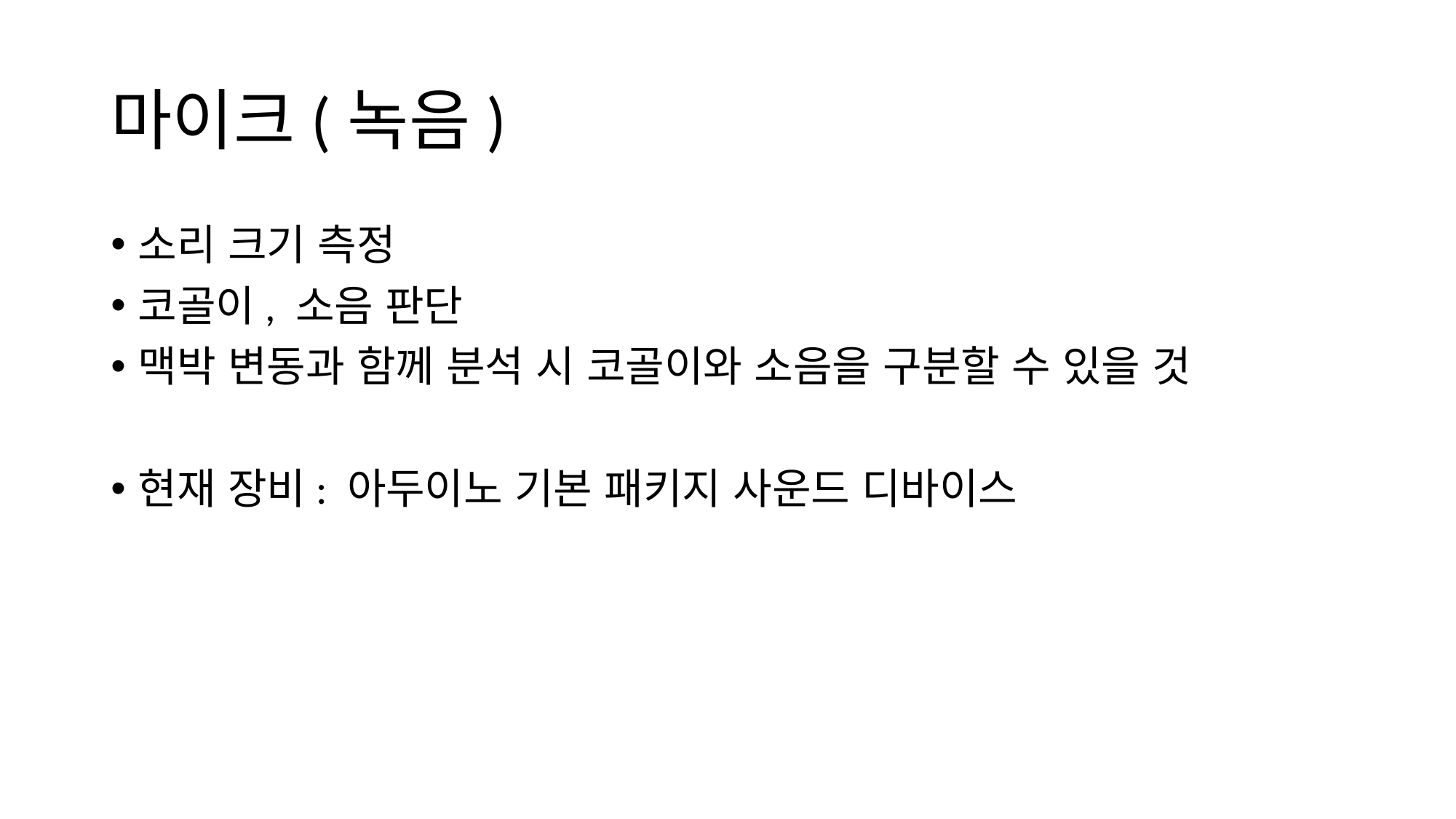

# 마이크(녹음)
소리 크기 측정
코골이, 소음 판단
맥박 변동과 함께 분석 시 코골이와 소음을 구분할 수 있을 것

현재 장비: 아두이노 기본 패키지 사운드 디바이스